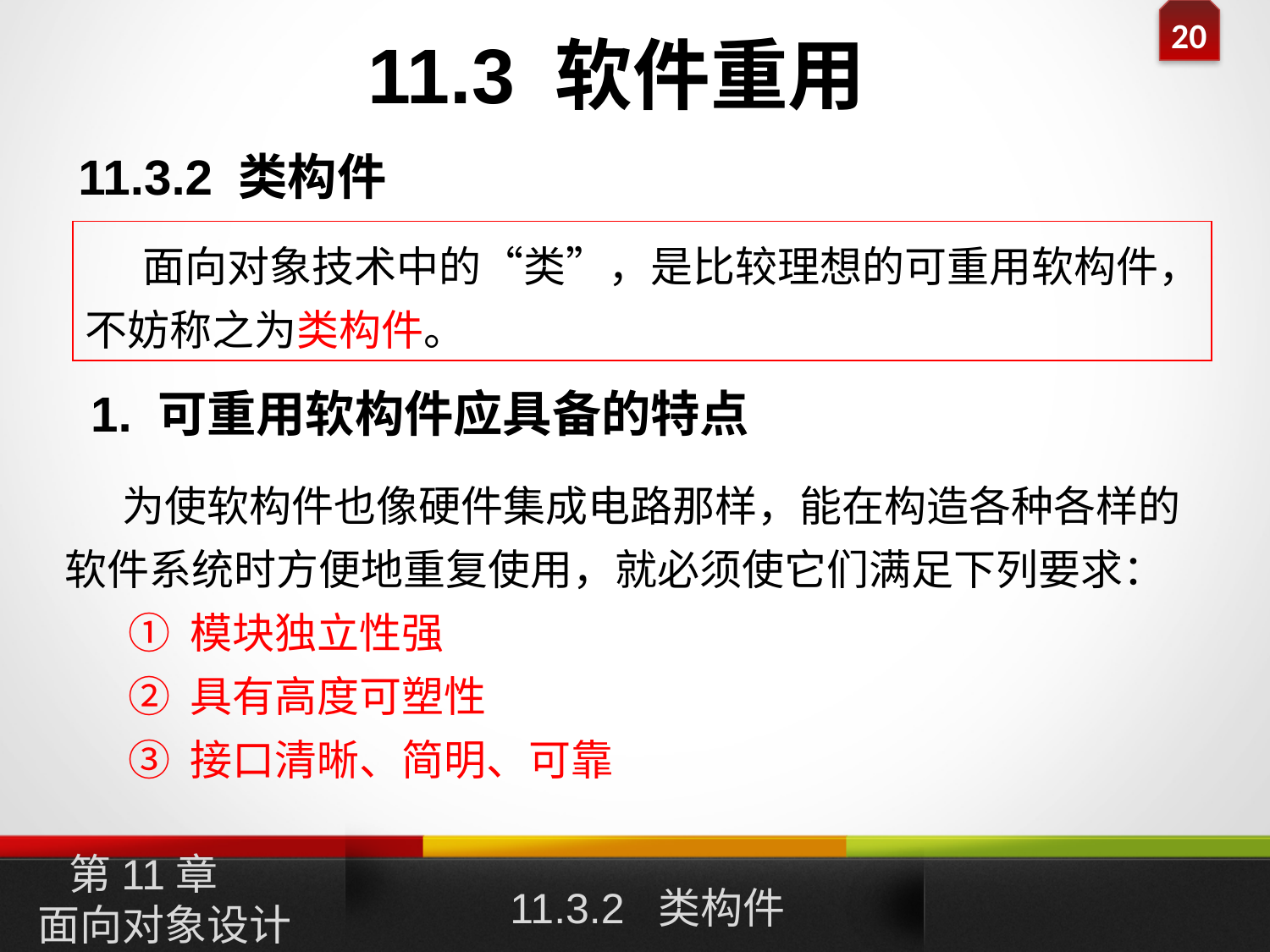

11.3 软件重用
# 11.3.2 类构件
     面向对象技术中的“类”，是比较理想的可重用软构件，不妨称之为类构件。
1. 可重用软构件应具备的特点
     为使软构件也像硬件集成电路那样，能在构造各种各样的软件系统时方便地重复使用，就必须使它们满足下列要求：
① 模块独立性强
② 具有高度可塑性
③ 接口清晰、简明、可靠
11.3.2  类构件